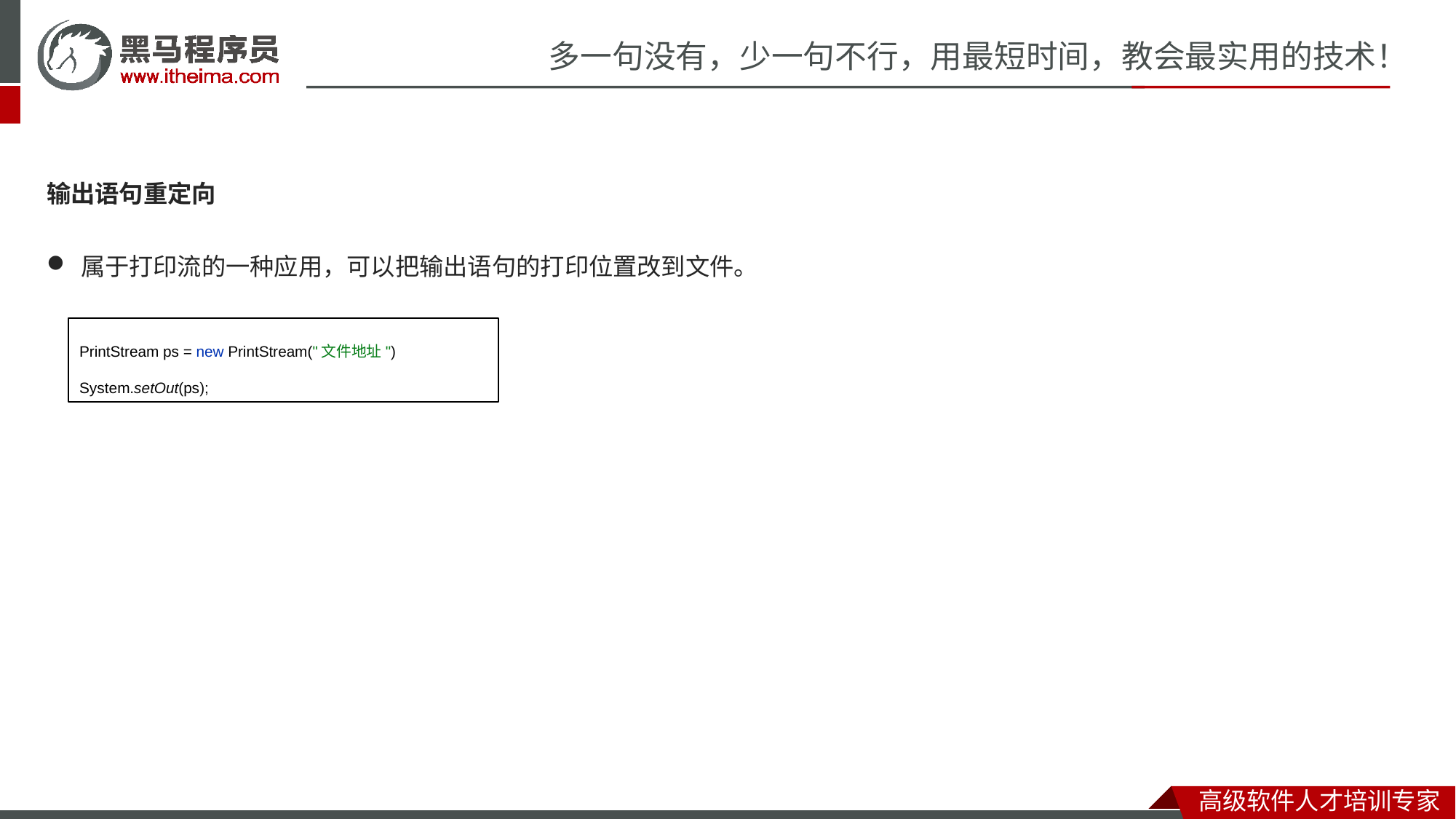

输出语句重定向
属于打印流的一种应用，可以把输出语句的打印位置改到文件。
PrintStream ps = new PrintStream("文件地址")
System.setOut(ps);